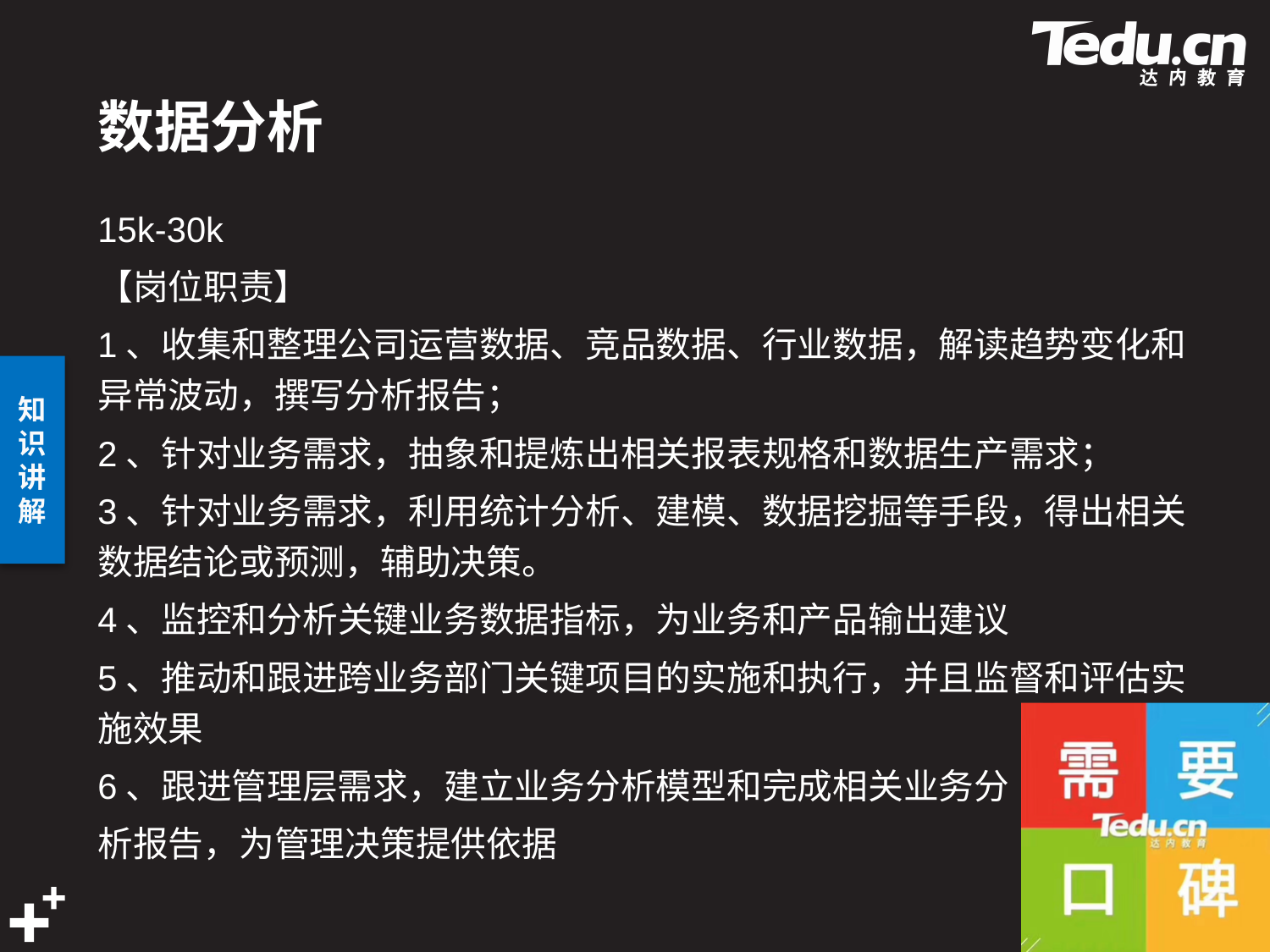

# 数据分析
15k-30k
【岗位职责】
1、收集和整理公司运营数据、竞品数据、行业数据，解读趋势变化和异常波动，撰写分析报告；
2、针对业务需求，抽象和提炼出相关报表规格和数据生产需求；
3、针对业务需求，利用统计分析、建模、数据挖掘等手段，得出相关数据结论或预测，辅助决策。
4、监控和分析关键业务数据指标，为业务和产品输出建议
5、推动和跟进跨业务部门关键项目的实施和执行，并且监督和评估实施效果
6、跟进管理层需求，建立业务分析模型和完成相关业务分
析报告，为管理决策提供依据